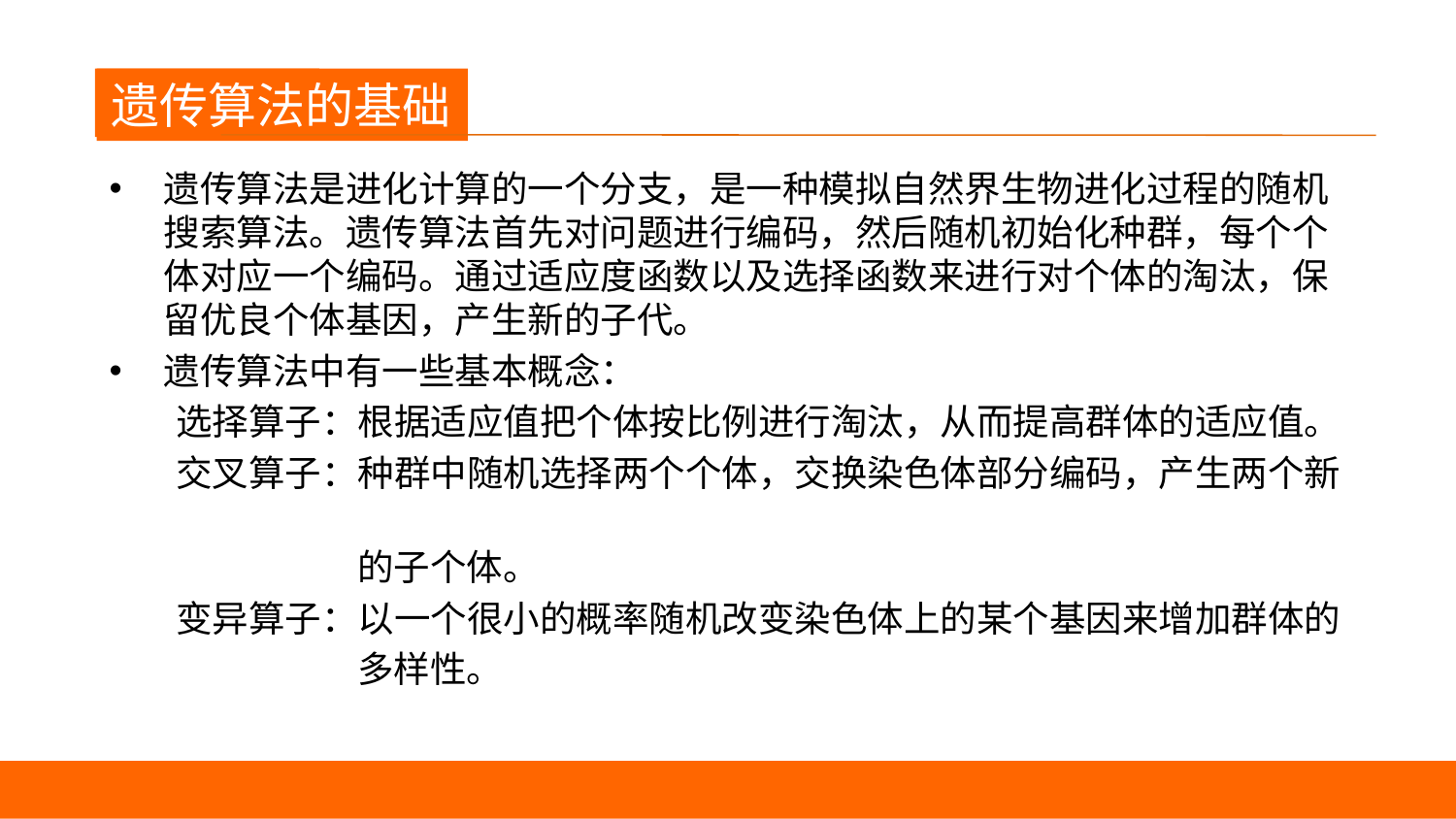

遗传算法的基础
遗传算法是进化计算的一个分支，是一种模拟自然界生物进化过程的随机搜索算法。遗传算法首先对问题进行编码，然后随机初始化种群，每个个体对应一个编码。通过适应度函数以及选择函数来进行对个体的淘汰，保留优良个体基因，产生新的子代。
遗传算法中有一些基本概念：
       选择算子：根据适应值把个体按比例进行淘汰，从而提高群体的适应值。
       交叉算子：种群中随机选择两个个体，交换染色体部分编码，产生两个新
                             的子个体。
       变异算子：以一个很小的概率随机改变染色体上的某个基因来增加群体的
                             多样性。